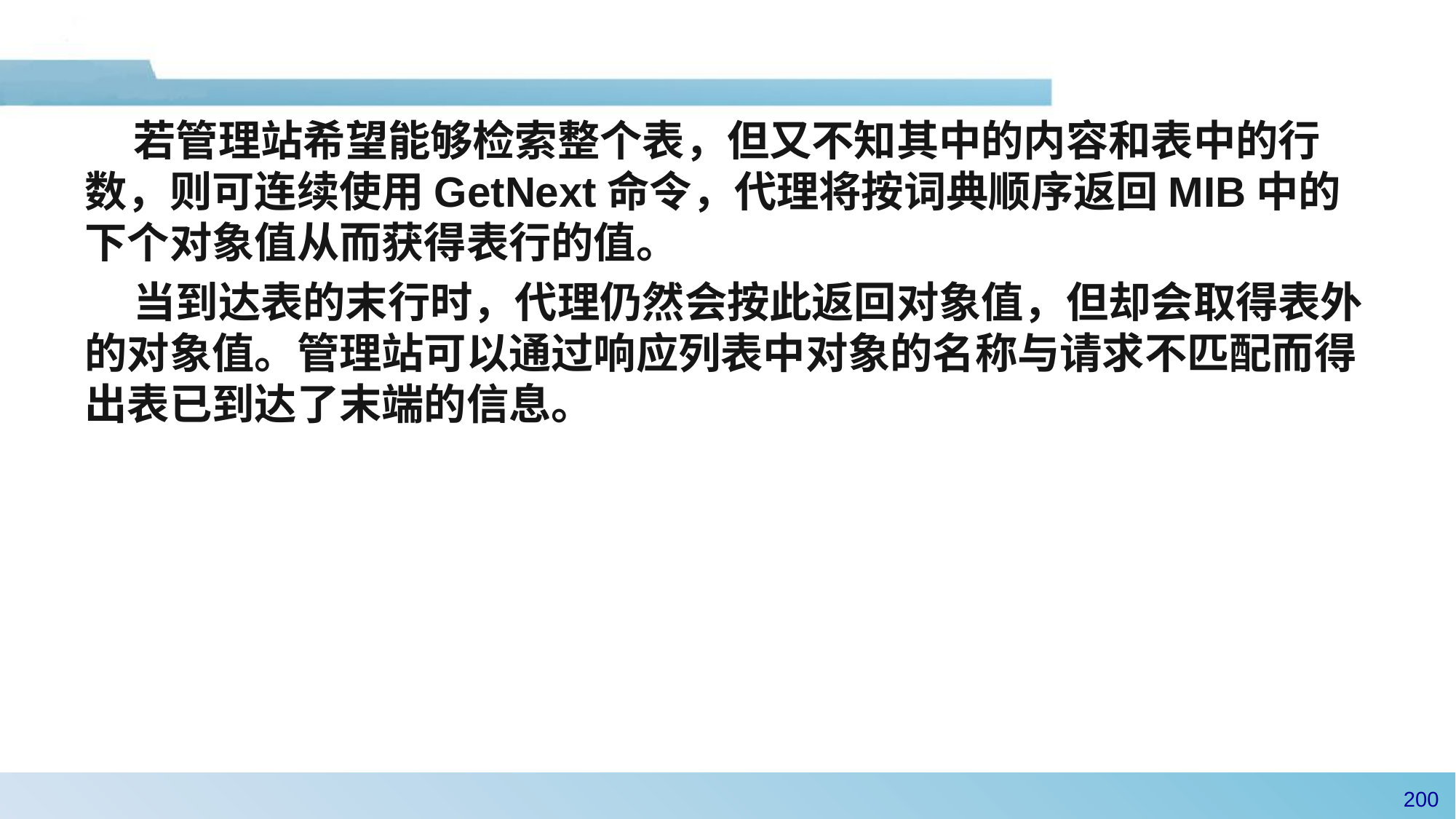

若管理站希望能够检索整个表，但又不知其中的内容和表中的行数，则可连续使用GetNext命令，代理将按词典顺序返回MIB中的下个对象值从而获得表行的值。
    当到达表的末行时，代理仍然会按此返回对象值，但却会取得表外的对象值。管理站可以通过响应列表中对象的名称与请求不匹配而得出表已到达了末端的信息。
200